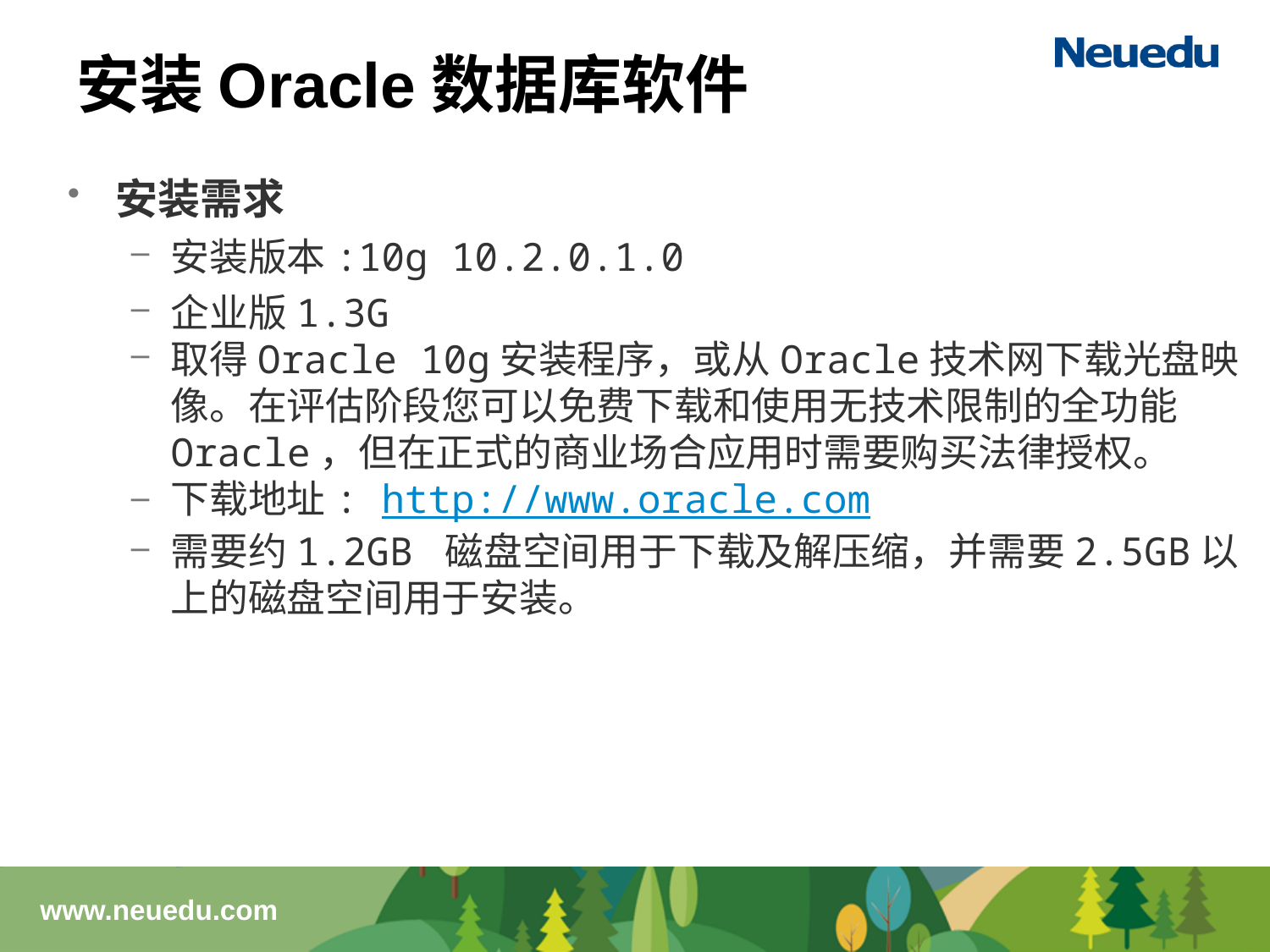

# 安装Oracle数据库软件
安装需求
安装版本:10g 10.2.0.1.0
企业版1.3G
取得Oracle 10g安装程序，或从Oracle技术网下载光盘映像。在评估阶段您可以免费下载和使用无技术限制的全功能Oracle，但在正式的商业场合应用时需要购买法律授权。
下载地址: http://www.oracle.com
需要约1.2GB 磁盘空间用于下载及解压缩，并需要2.5GB以上的磁盘空间用于安装。